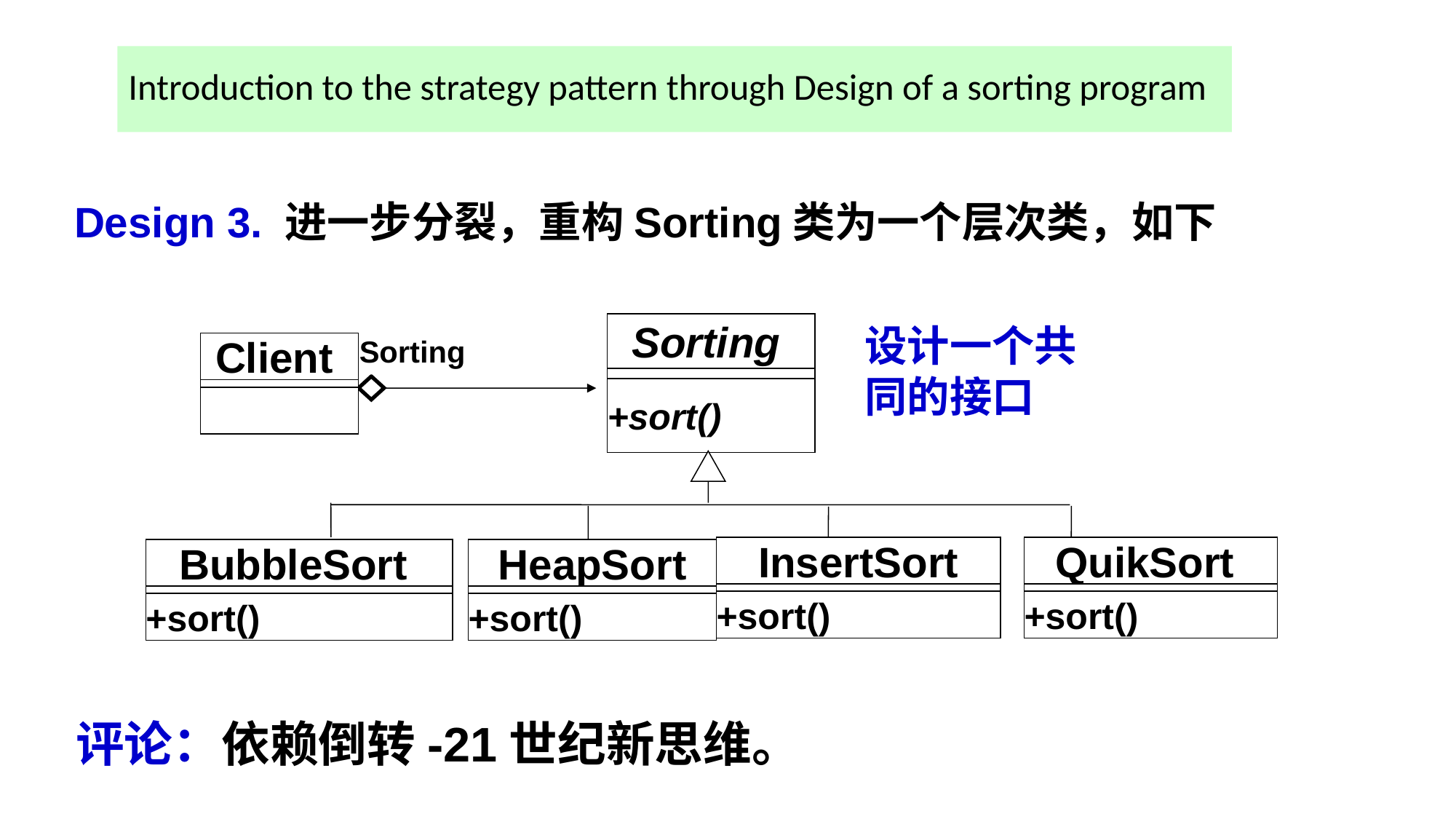

# Introduction to the strategy pattern through Design of a sorting program
Design 3. 进一步分裂，重构Sorting类为一个层次类，如下
Sorting

+sort()
设计一个共同的接口
Sorting
Client

InsertSort

+sort()
QuikSort

+sort()
BubbleSort

+sort()
HeapSort

+sort()
评论：依赖倒转-21世纪新思维。